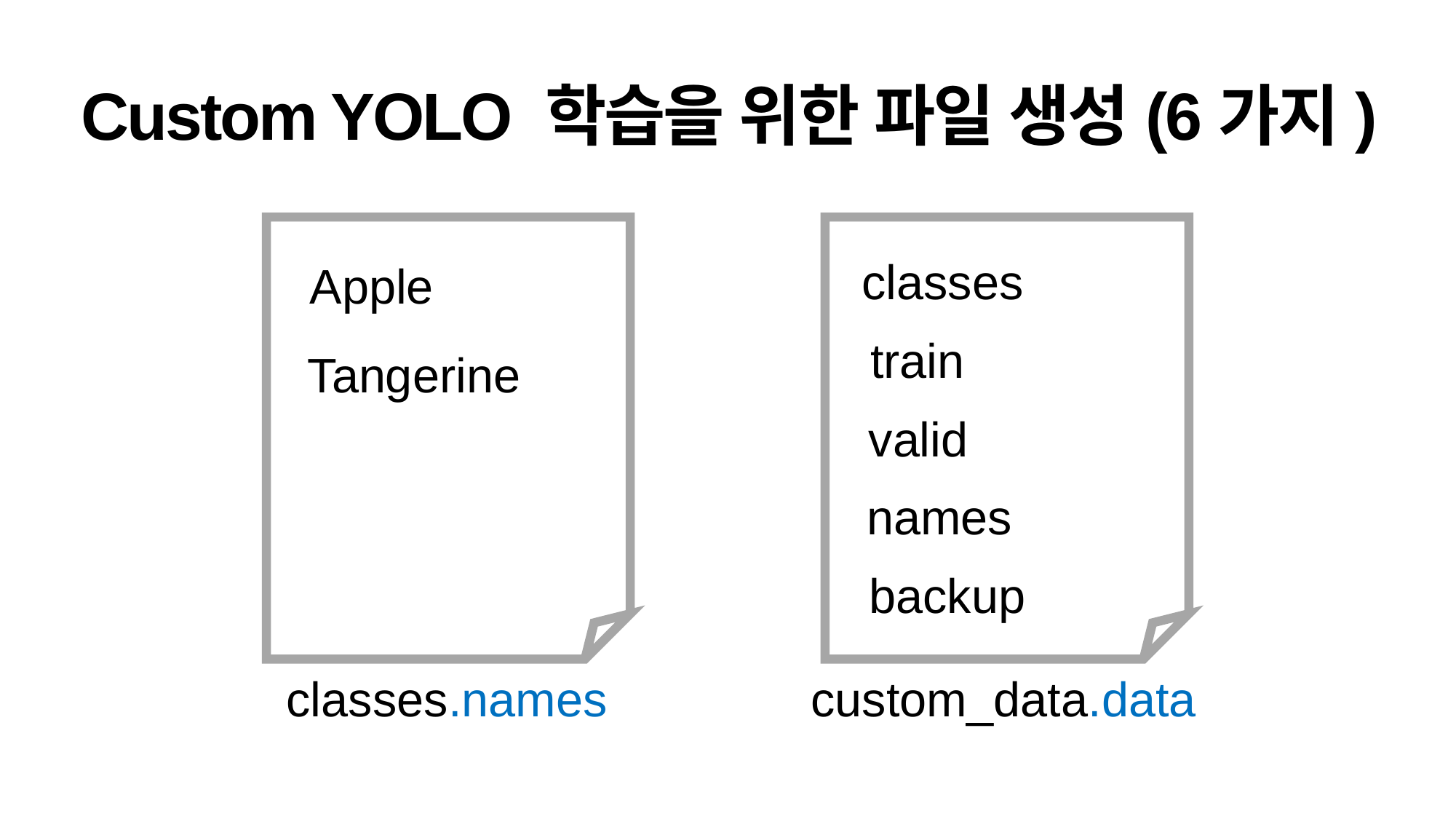

Custom YOLO 학습을 위한 파일 생성(6가지)

classes
Apple
train
Tangerine
valid
names
backup
classes.names
custom_data.data